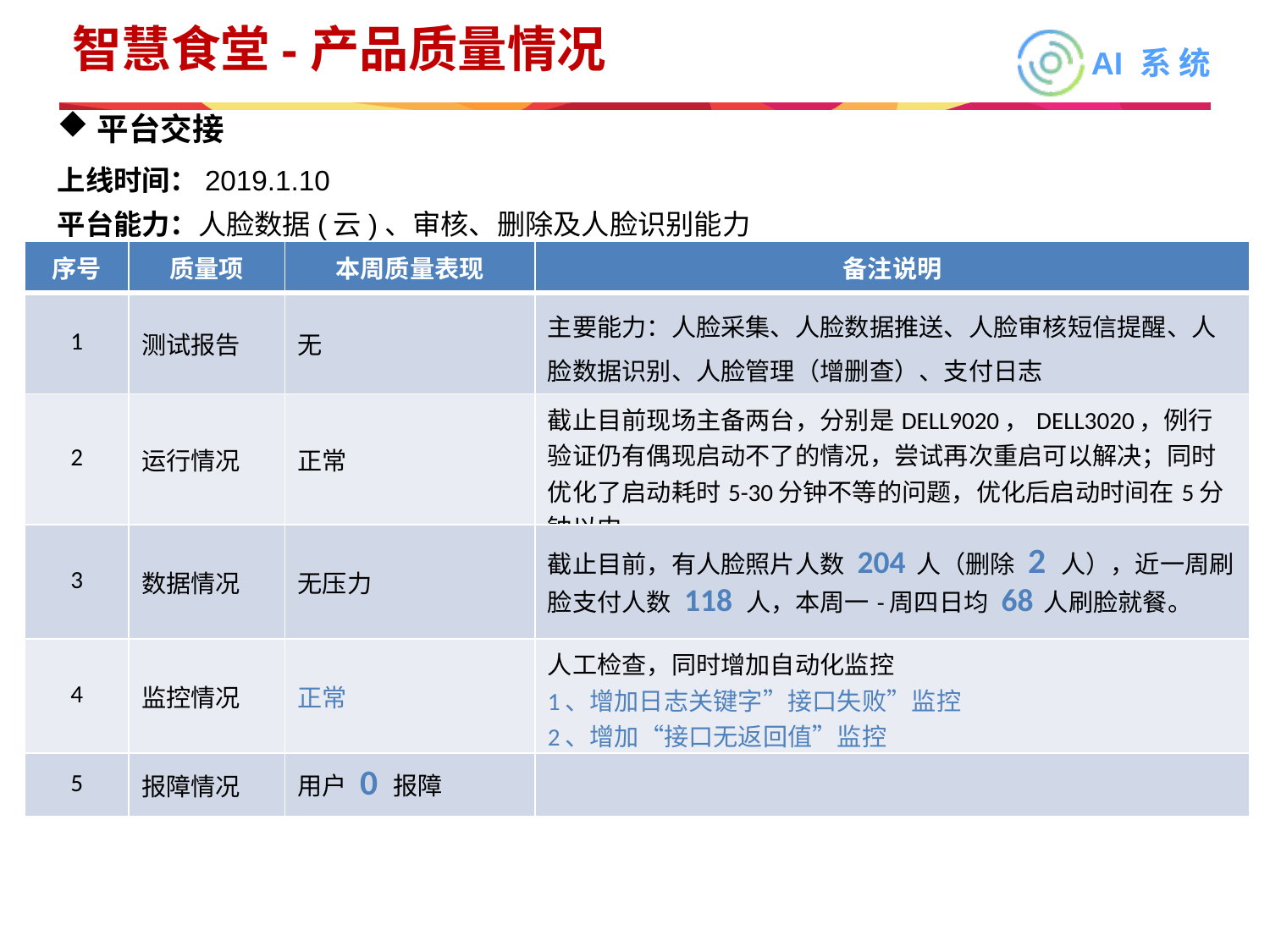

# 智慧食堂-产品质量情况
平台交接
上线时间：2019.1.10
平台能力：人脸数据(云)、审核、删除及人脸识别能力
| 序号 | 质量项 | 本周质量表现 | 备注说明 |
| --- | --- | --- | --- |
| 1 | 测试报告 | 无 | 主要能力：人脸采集、人脸数据推送、人脸审核短信提醒、人脸数据识别、人脸管理（增删查）、支付日志 |
| 2 | 运行情况 | 正常 | 截止目前现场主备两台，分别是DELL9020，DELL3020，例行验证仍有偶现启动不了的情况，尝试再次重启可以解决；同时优化了启动耗时5-30分钟不等的问题，优化后启动时间在5分钟以内。 |
| 3 | 数据情况 | 无压力 | 截止目前，有人脸照片人数 204 人（删除 2 人），近一周刷脸支付人数 118 人，本周一-周四日均 68 人刷脸就餐。 |
| 4 | 监控情况 | 正常 | 人工检查，同时增加自动化监控 1、增加日志关键字”接口失败”监控 2、增加“接口无返回值”监控 |
| 5 | 报障情况 | 用户 0 报障 |  |